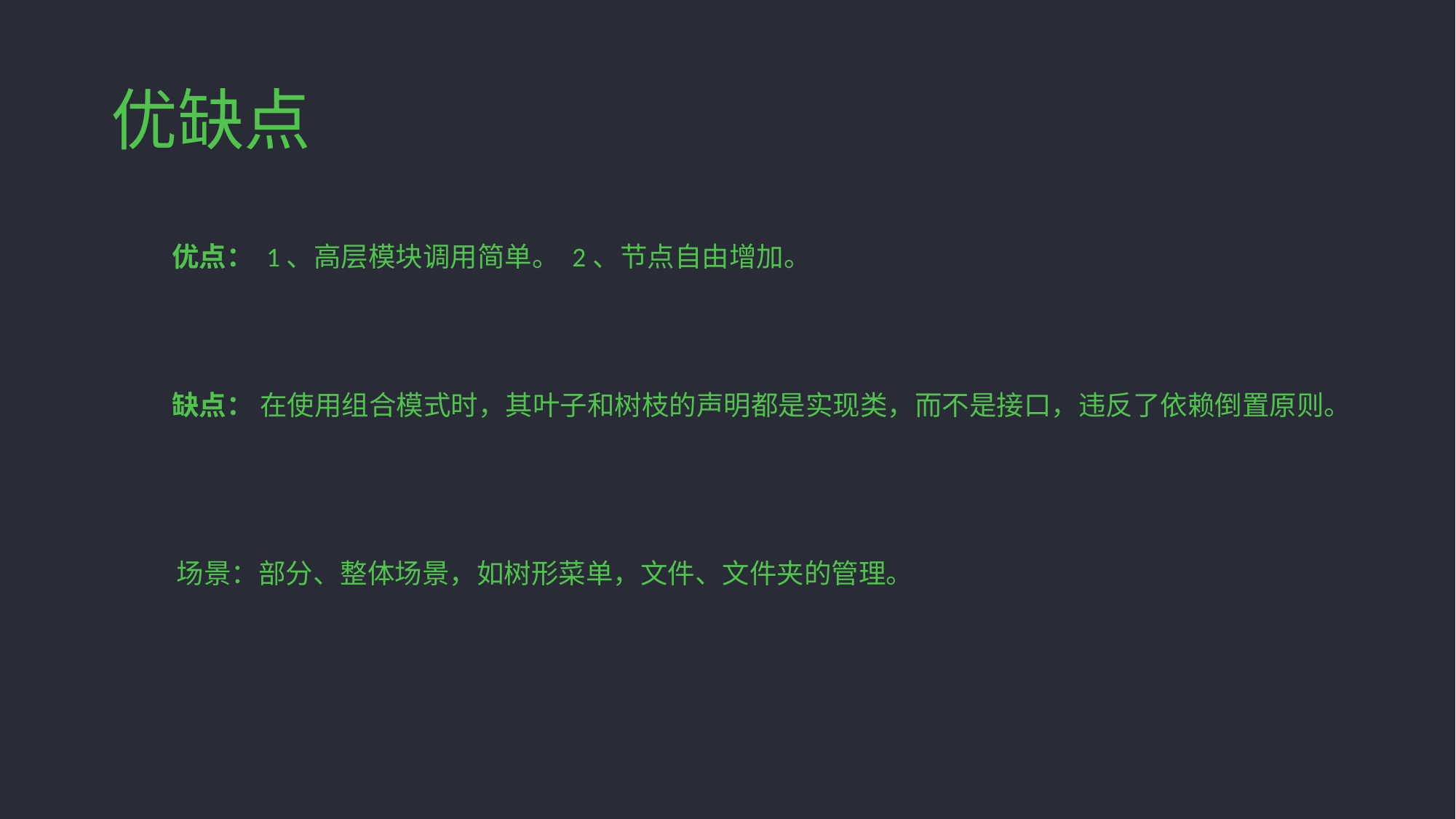

# 优缺点
优点： 1、高层模块调用简单。 2、节点自由增加。
缺点： 在使用组合模式时，其叶子和树枝的声明都是实现类，而不是接口，违反了依赖倒置原则。
场景：部分、整体场景，如树形菜单，文件、文件夹的管理。